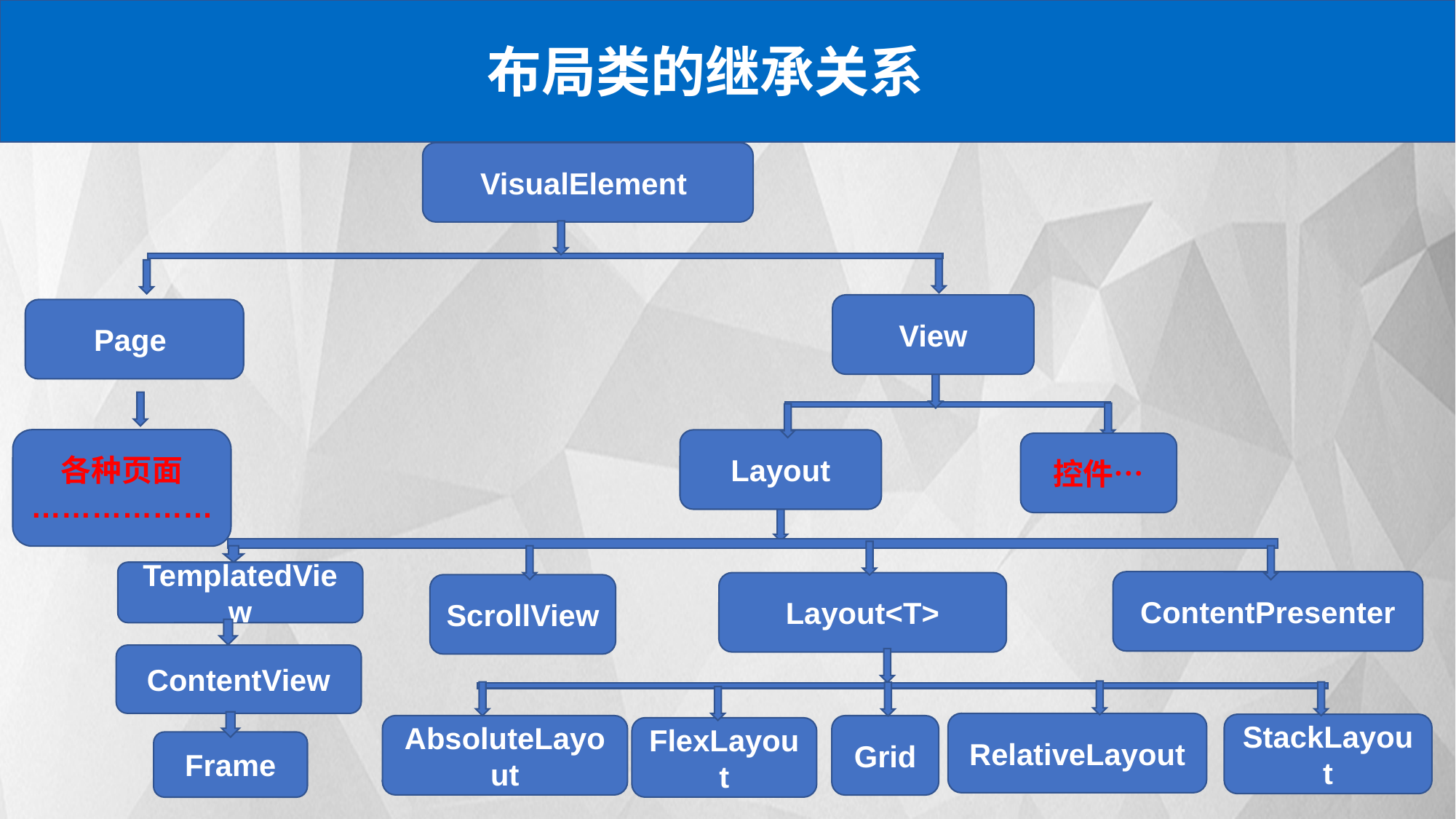

布局类的继承关系
VisualElement

View
Page

各种页面
………………
Layout
控件…

TemplatedView
ContentPresenter
Layout<T>
ScrollView

ContentView

RelativeLayout
StackLayout
AbsoluteLayout
Grid
FlexLayout
Frame